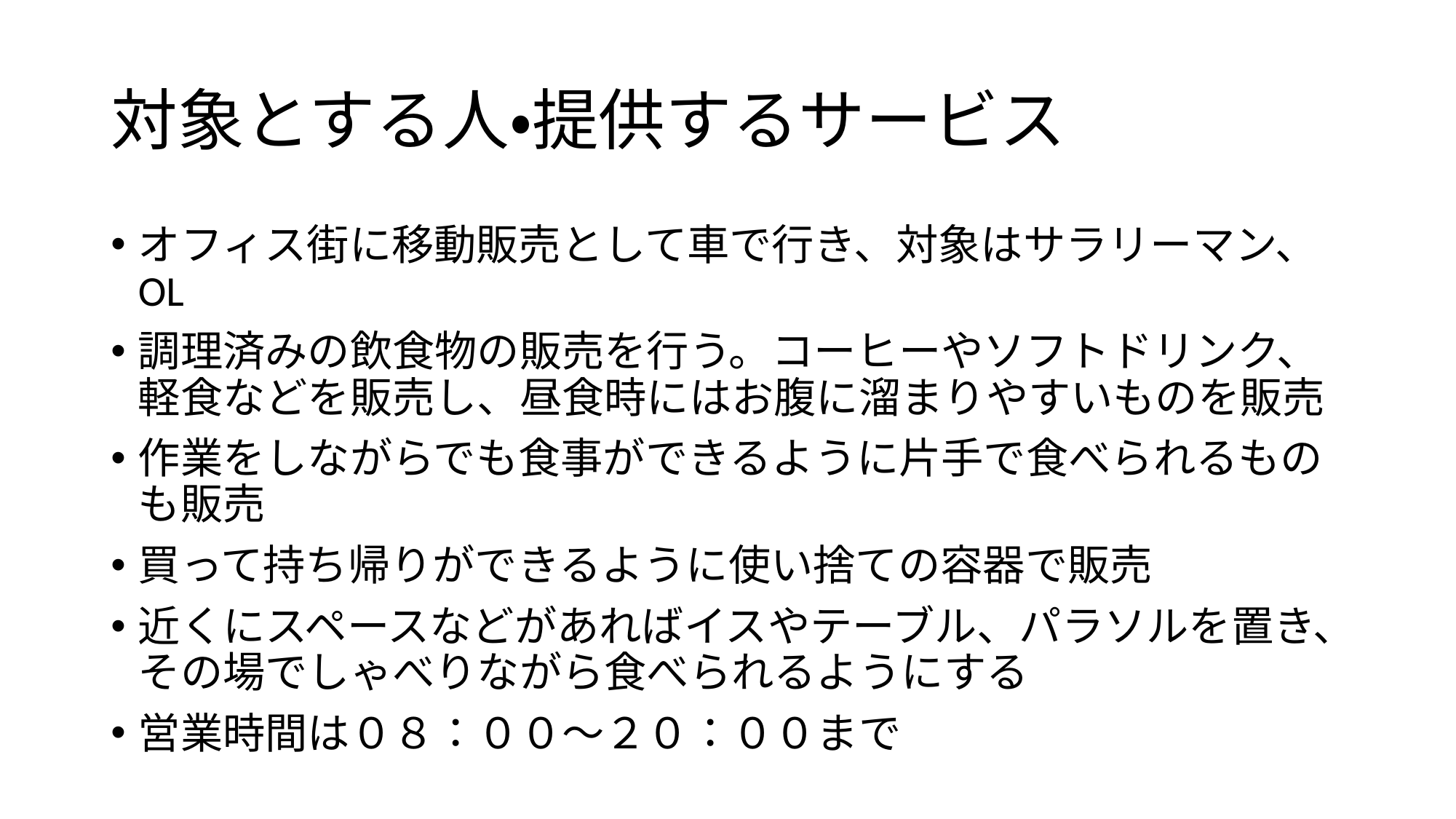

# 対象とする人・提供するサービス
オフィス街に移動販売として車で行き、対象はサラリーマン、OL
調理済みの飲食物の販売を行う。コーヒーやソフトドリンク、軽食などを販売し、昼食時にはお腹に溜まりやすいものを販売
作業をしながらでも食事ができるように片手で食べられるものも販売
買って持ち帰りができるように使い捨ての容器で販売
近くにスペースなどがあればイスやテーブル、パラソルを置き、その場でしゃべりながら食べられるようにする
営業時間は０８：００～２０：００まで